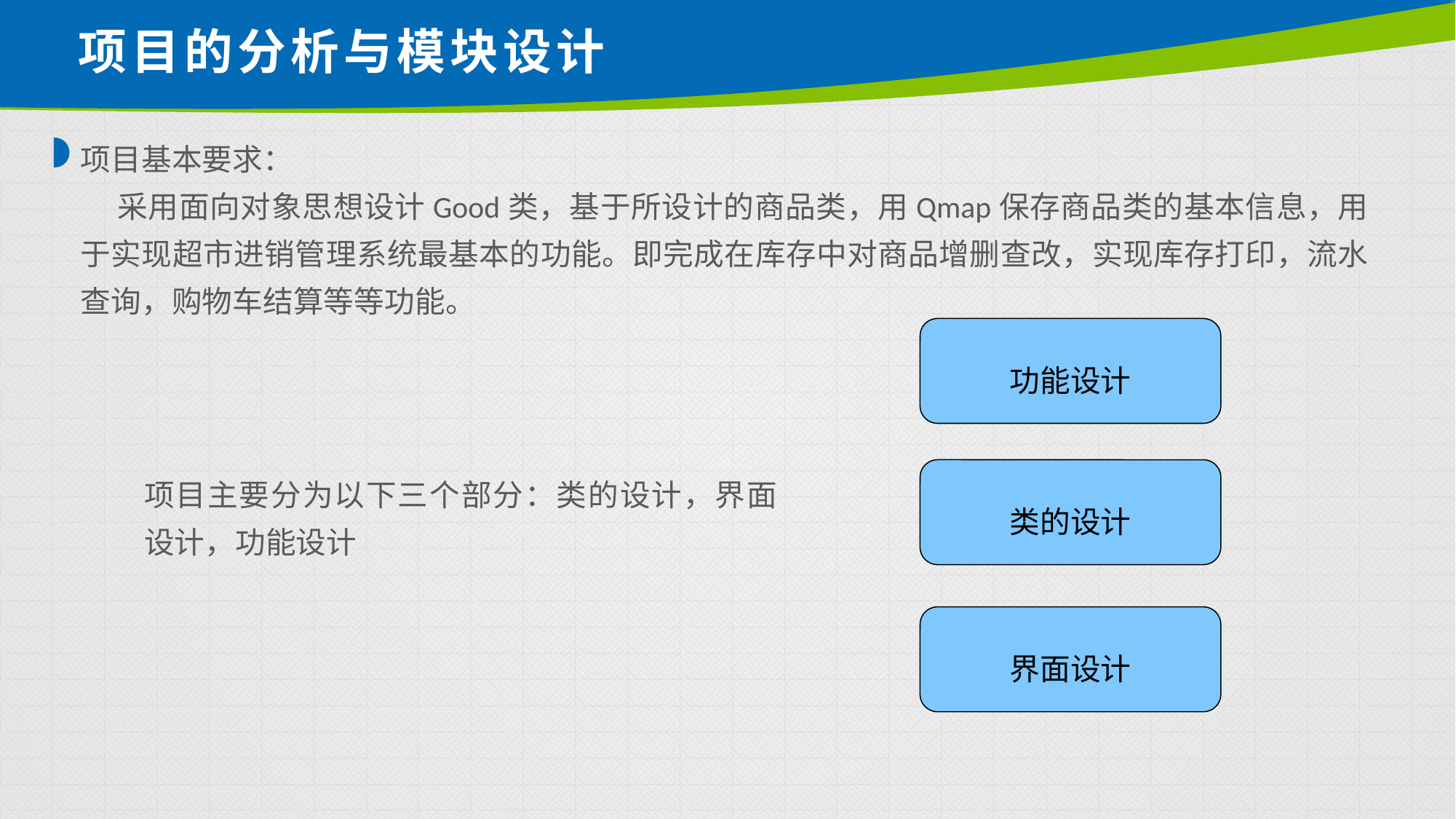

# 项目的分析与模块设计
项目基本要求：
    采用面向对象思想设计Good类，基于所设计的商品类，用Qmap保存商品类的基本信息，用于实现超市进销管理系统最基本的功能。即完成在库存中对商品增删查改，实现库存打印，流水查询，购物车结算等等功能。

功能设计

项目主要分为以下三个部分：类的设计，界面设计，功能设计
类的设计
界面设计